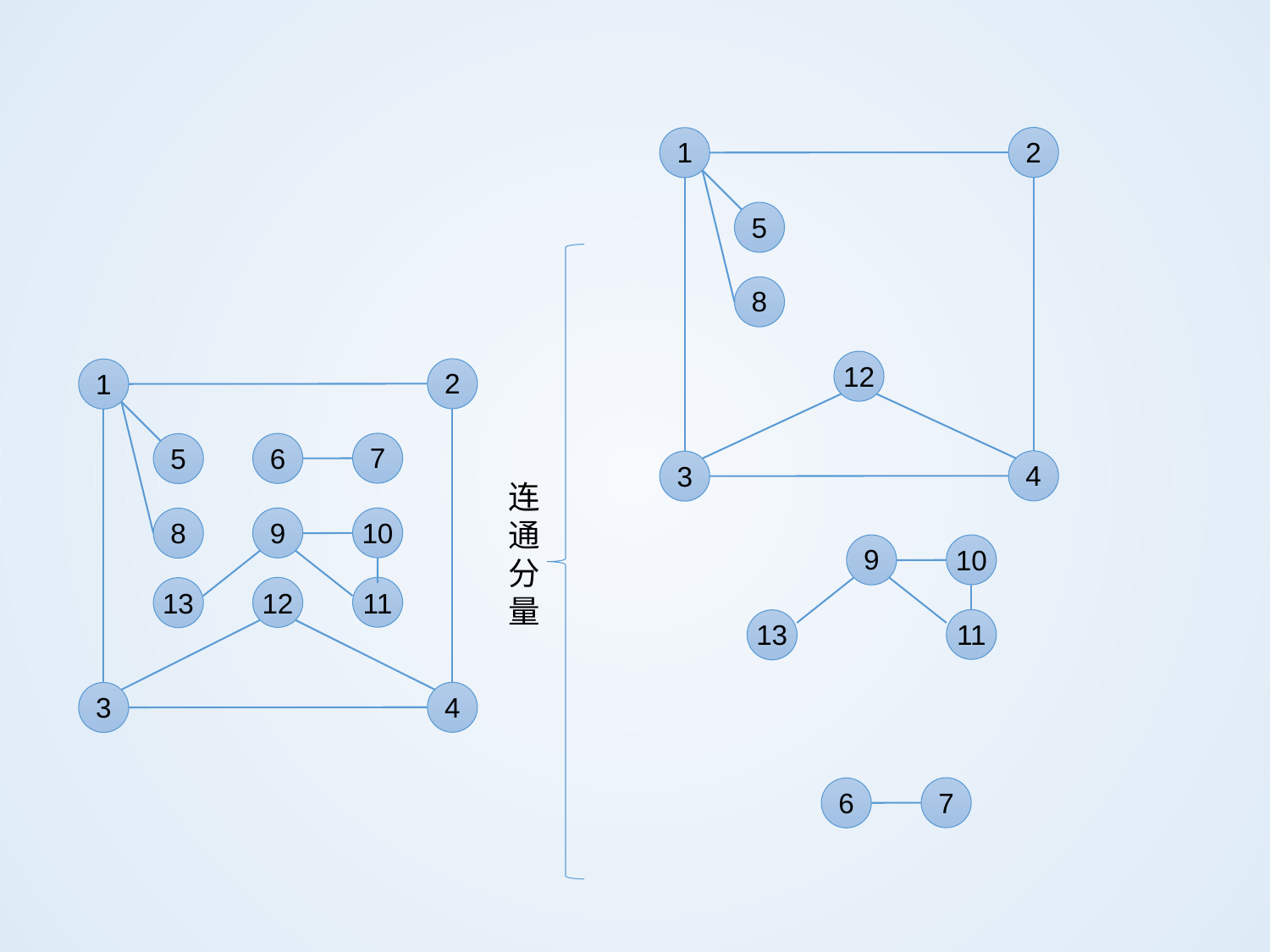

2
1
5

8
12
2
1
7
6
5
4
3
连通分量
9
10
8
9
10
12
11
13
11
13
4
3
7
6
16